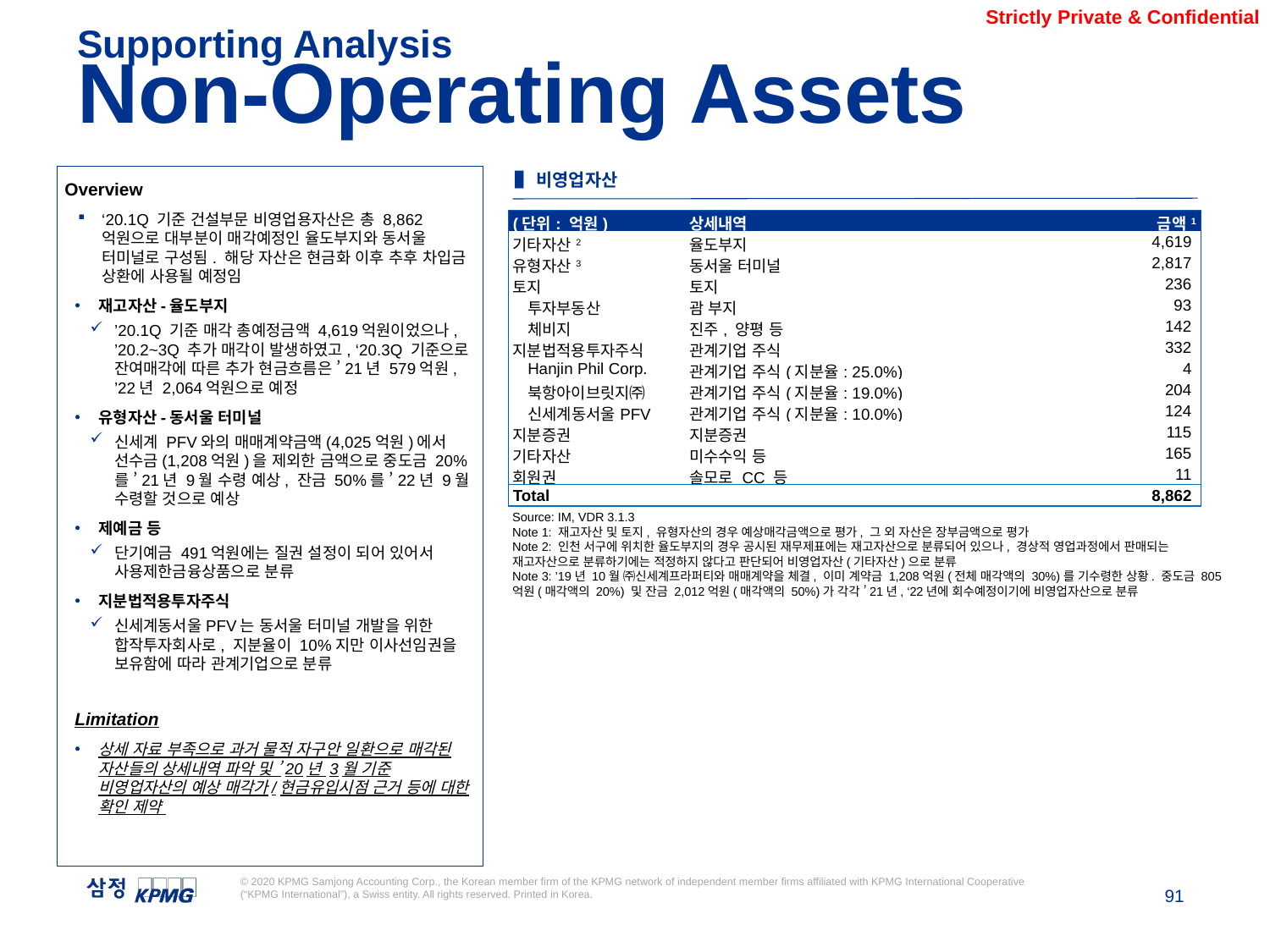

Supporting Analysis
Non-Operating Assets
▌비영업자산
Overview
‘20.1Q 기준 건설부문 비영업용자산은 총 8,862억원으로 대부분이 매각예정인 율도부지와 동서울 터미널로 구성됨. 해당 자산은 현금화 이후 추후 차입금 상환에 사용될 예정임
재고자산-율도부지
’20.1Q 기준 매각 총예정금액 4,619억원이었으나, ’20.2~3Q 추가 매각이 발생하였고, ‘20.3Q 기준으로 잔여매각에 따른 추가 현금흐름은 ’21년 579억원, ’22년 2,064억원으로 예정
유형자산-동서울 터미널
신세계 PFV와의 매매계약금액(4,025억원)에서 선수금(1,208억원)을 제외한 금액으로 중도금 20%를 ’21년 9월 수령 예상, 잔금 50%를 ’22년 9월 수령할 것으로 예상
제예금 등
단기예금 491억원에는 질권 설정이 되어 있어서 사용제한금융상품으로 분류
지분법적용투자주식
신세계동서울PFV는 동서울 터미널 개발을 위한 합작투자회사로, 지분율이 10%지만 이사선임권을 보유함에 따라 관계기업으로 분류

Limitation
상세 자료 부족으로 과거 물적 자구안 일환으로 매각된 자산들의 상세내역 파악 및 ’20년 3월 기준 비영업자산의 예상 매각가/현금유입시점 근거 등에 대한 확인 제약

| (단위: 억원) | 상세내역 | 금액1 |
| --- | --- | --- |
| 기타자산2 | 율도부지 | 4,619 |
| 유형자산3 | 동서울 터미널 | 2,817 |
| 토지 | 토지 | 236 |
| 투자부동산 | 괌 부지 | 93 |
| 체비지 | 진주, 양평 등 | 142 |
| 지분법적용투자주식 | 관계기업 주식 | 332 |
| Hanjin Phil Corp. | 관계기업 주식(지분율: 25.0%) | 4 |
| 북항아이브릿지㈜ | 관계기업 주식(지분율: 19.0%) | 204 |
| 신세계동서울PFV | 관계기업 주식(지분율: 10.0%) | 124 |
| 지분증권 | 지분증권 | 115 |
| 기타자산 | 미수수익 등 | 165 |
| 회원권 | 솔모로 CC 등 | 11 |
| Total |  | 8,862 |
Source: IM, VDR 3.1.3
Note 1: 재고자산 및 토지, 유형자산의 경우 예상매각금액으로 평가, 그 외 자산은 장부금액으로 평가
Note 2: 인천 서구에 위치한 율도부지의 경우 공시된 재무제표에는 재고자산으로 분류되어 있으나, 경상적 영업과정에서 판매되는 재고자산으로 분류하기에는 적정하지 않다고 판단되어 비영업자산(기타자산)으로 분류
Note 3: ’19년 10월 ㈜신세계프라퍼티와 매매계약을 체결, 이미 계약금 1,208억원(전체 매각액의 30%)를 기수령한 상황. 중도금 805억원(매각액의 20%) 및 잔금 2,012억원(매각액의 50%)가 각각 ’21년, ‘22년에 회수예정이기에 비영업자산으로 분류